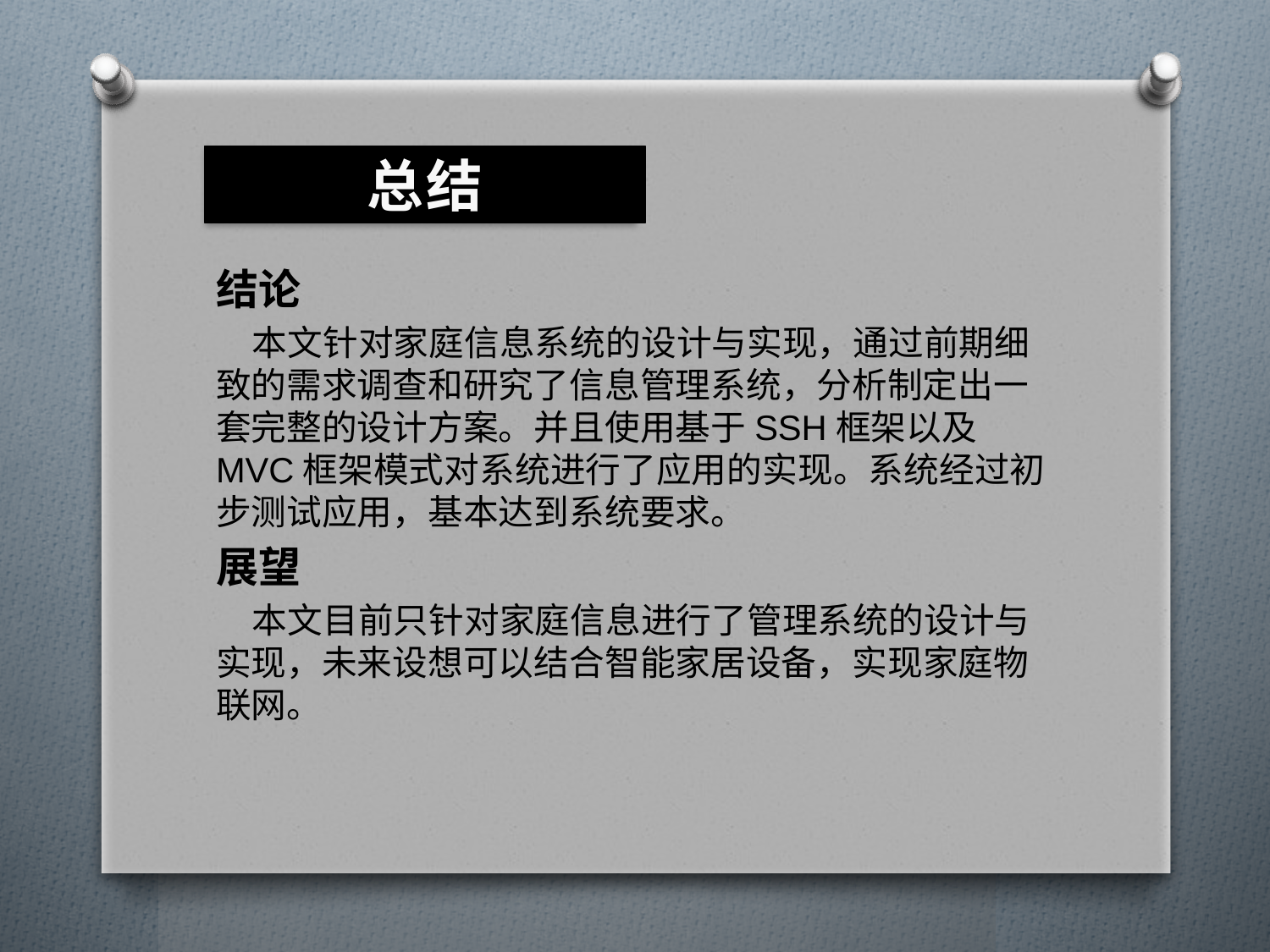

总结
结论
    本文针对家庭信息系统的设计与实现，通过前期细致的需求调查和研究了信息管理系统，分析制定出一套完整的设计方案。并且使用基于SSH框架以及MVC框架模式对系统进行了应用的实现。系统经过初步测试应用，基本达到系统要求。
展望
    本文目前只针对家庭信息进行了管理系统的设计与实现，未来设想可以结合智能家居设备，实现家庭物联网。